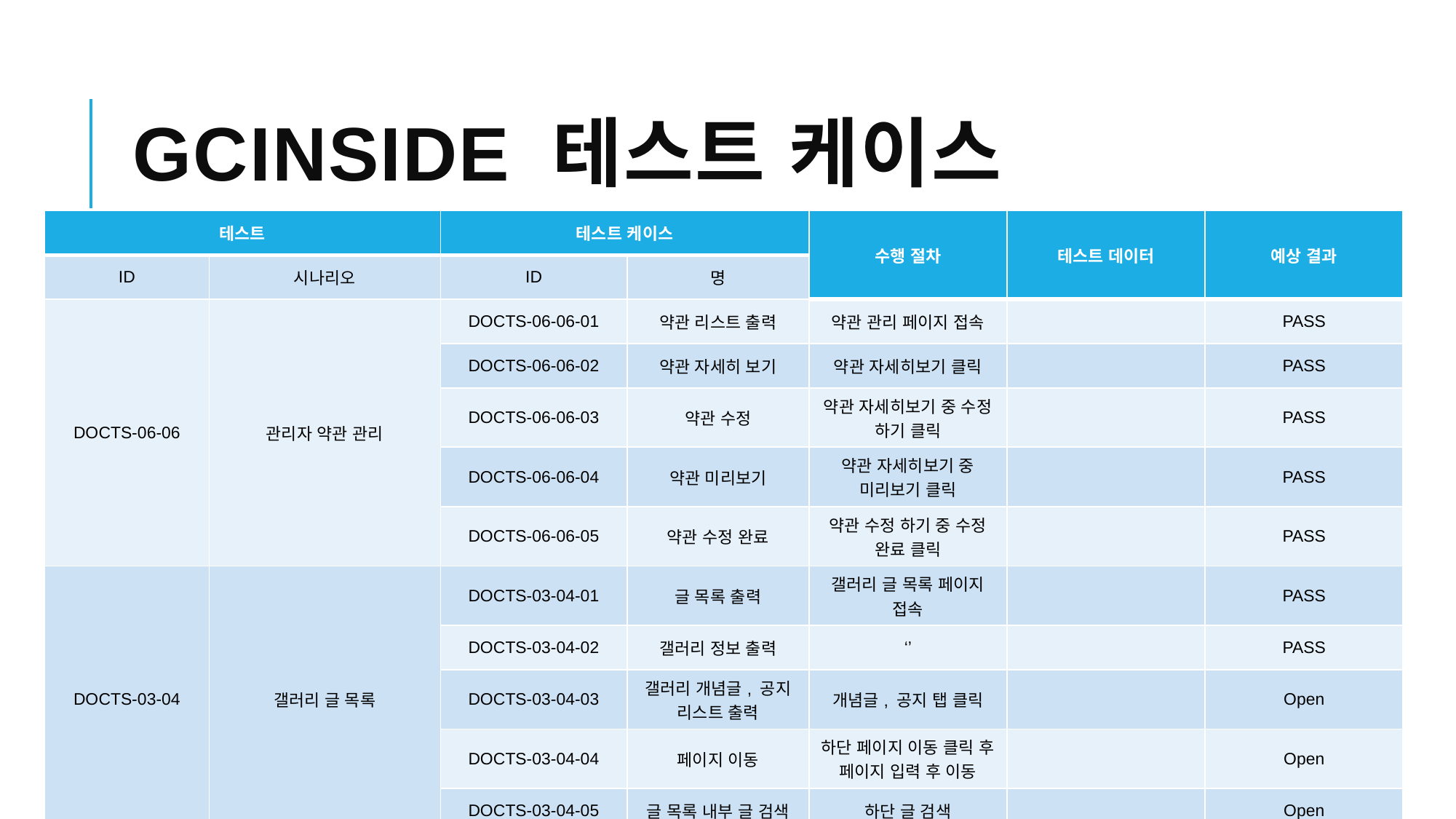

# GCInside 테스트 케이스
| 테스트 |  | 테스트 케이스 |  | 수행 절차 | 테스트 데이터 | 예상 결과 |
| --- | --- | --- | --- | --- | --- | --- |
| ID | 시나리오 | ID | 명 |  |  |  |
| DOCTS-06-06 | 관리자 약관 관리 | DOCTS-06-06-01 | 약관 리스트 출력 | 약관 관리 페이지 접속 |  | PASS |
|  |  | DOCTS-06-06-02 | 약관 자세히 보기 | 약관 자세히보기 클릭 |  | PASS |
|  |  | DOCTS-06-06-03 | 약관 수정 | 약관 자세히보기 중 수정 하기 클릭 |  | PASS |
|  |  | DOCTS-06-06-04 | 약관 미리보기 | 약관 자세히보기 중 미리보기 클릭 |  | PASS |
|  |  | DOCTS-06-06-05 | 약관 수정 완료 | 약관 수정 하기 중 수정 완료 클릭 |  | PASS |
| DOCTS-03-04 | 갤러리 글 목록 | DOCTS-03-04-01 | 글 목록 출력 | 갤러리 글 목록 페이지 접속 |  | PASS |
|  |  | DOCTS-03-04-02 | 갤러리 정보 출력 | ‘’ |  | PASS |
|  |  | DOCTS-03-04-03 | 갤러리 개념글, 공지 리스트 출력 | 개념글, 공지 탭 클릭 |  | Open |
|  |  | DOCTS-03-04-04 | 페이지 이동 | 하단 페이지 이동 클릭 후 페이지 입력 후 이동 |  | Open |
|  |  | DOCTS-03-04-05 | 글 목록 내부 글 검색 | 하단 글 검색 |  | Open |